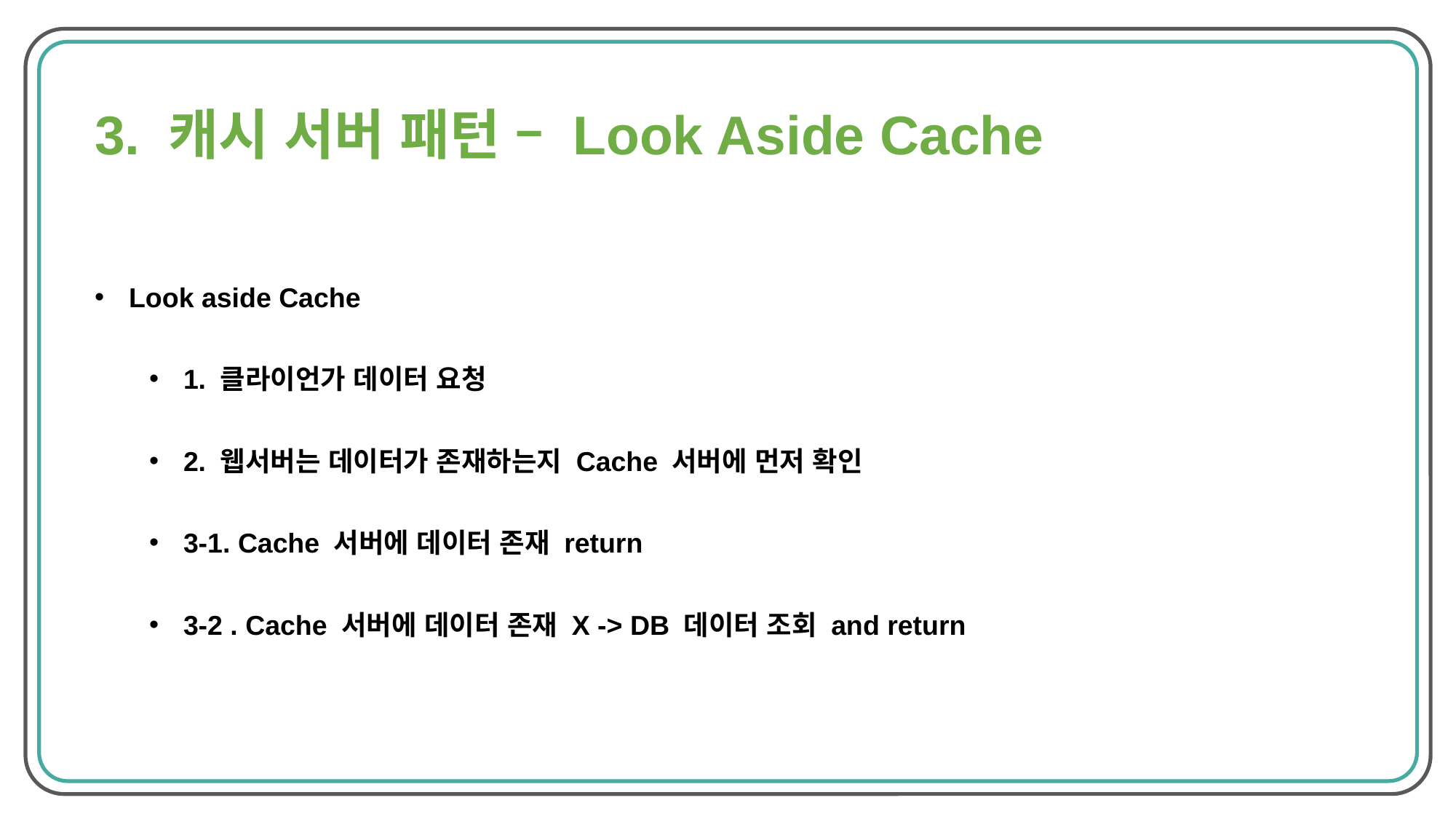

3. 캐시 서버 패턴 – Look Aside Cache
Look aside Cache
1. 클라이언가 데이터 요청
2. 웹서버는 데이터가 존재하는지 Cache 서버에 먼저 확인
3-1. Cache 서버에 데이터 존재 return
3-2 . Cache 서버에 데이터 존재 X -> DB 데이터 조회 and return